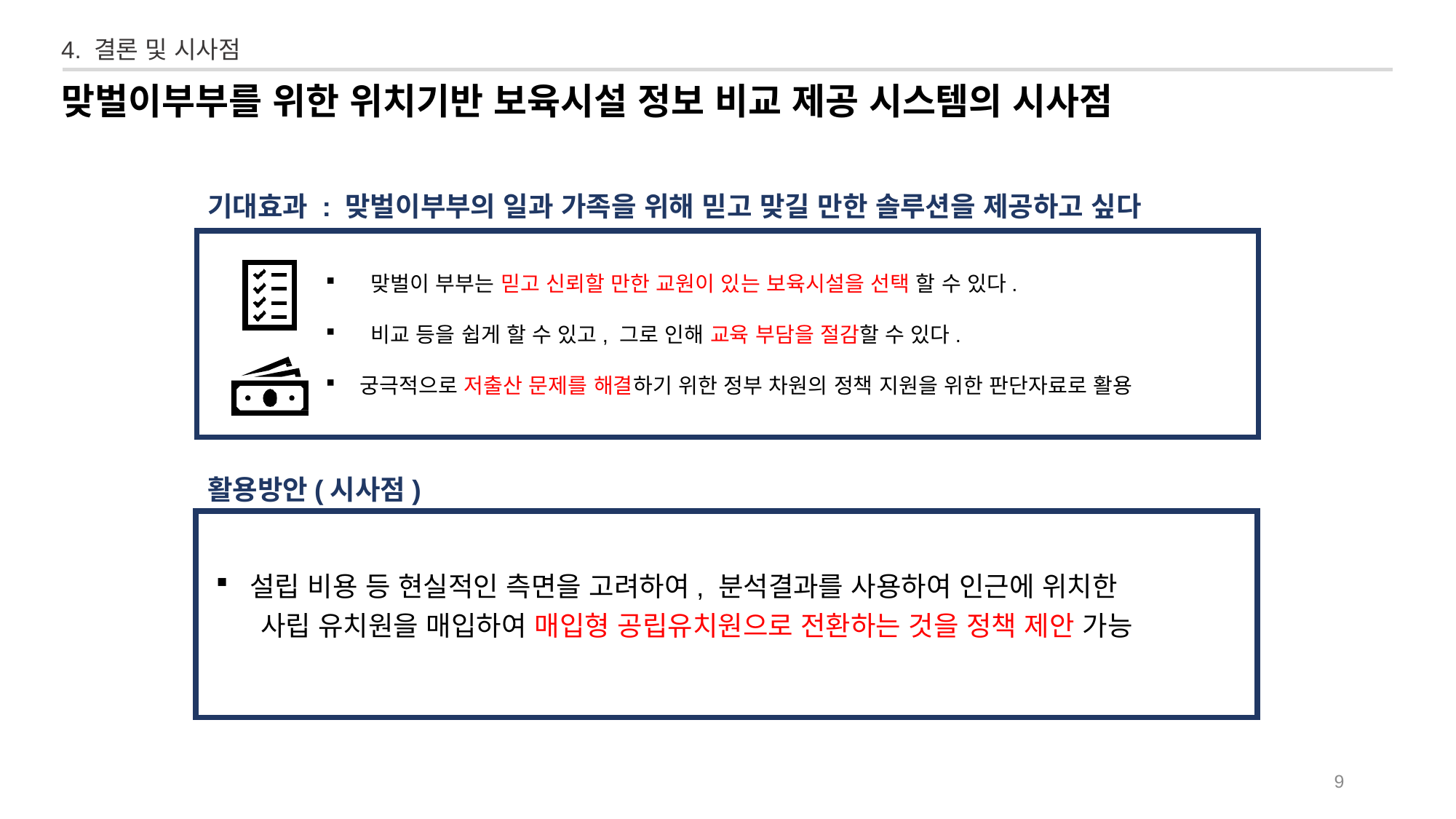

4. 결론 및 시사점
맞벌이부부를 위한 위치기반 보육시설 정보 비교 제공 시스템의 시사점

기대효과 : 맞벌이부부의 일과 가족을 위해 믿고 맞길 만한 솔루션을 제공하고 싶다

 맞벌이 부부는 믿고 신뢰할 만한 교원이 있는 보육시설을 선택 할 수 있다.
 비교 등을 쉽게 할 수 있고, 그로 인해 교육 부담을 절감할 수 있다.
궁극적으로 저출산 문제를 해결하기 위한 정부 차원의 정책 지원을 위한 판단자료로 활용

활용방안(시사점)

설립 비용 등 현실적인 측면을 고려하여, 분석결과를 사용하여 인근에 위치한
     사립 유치원을 매입하여 매입형 공립유치원으로 전환하는 것을 정책 제안 가능

9